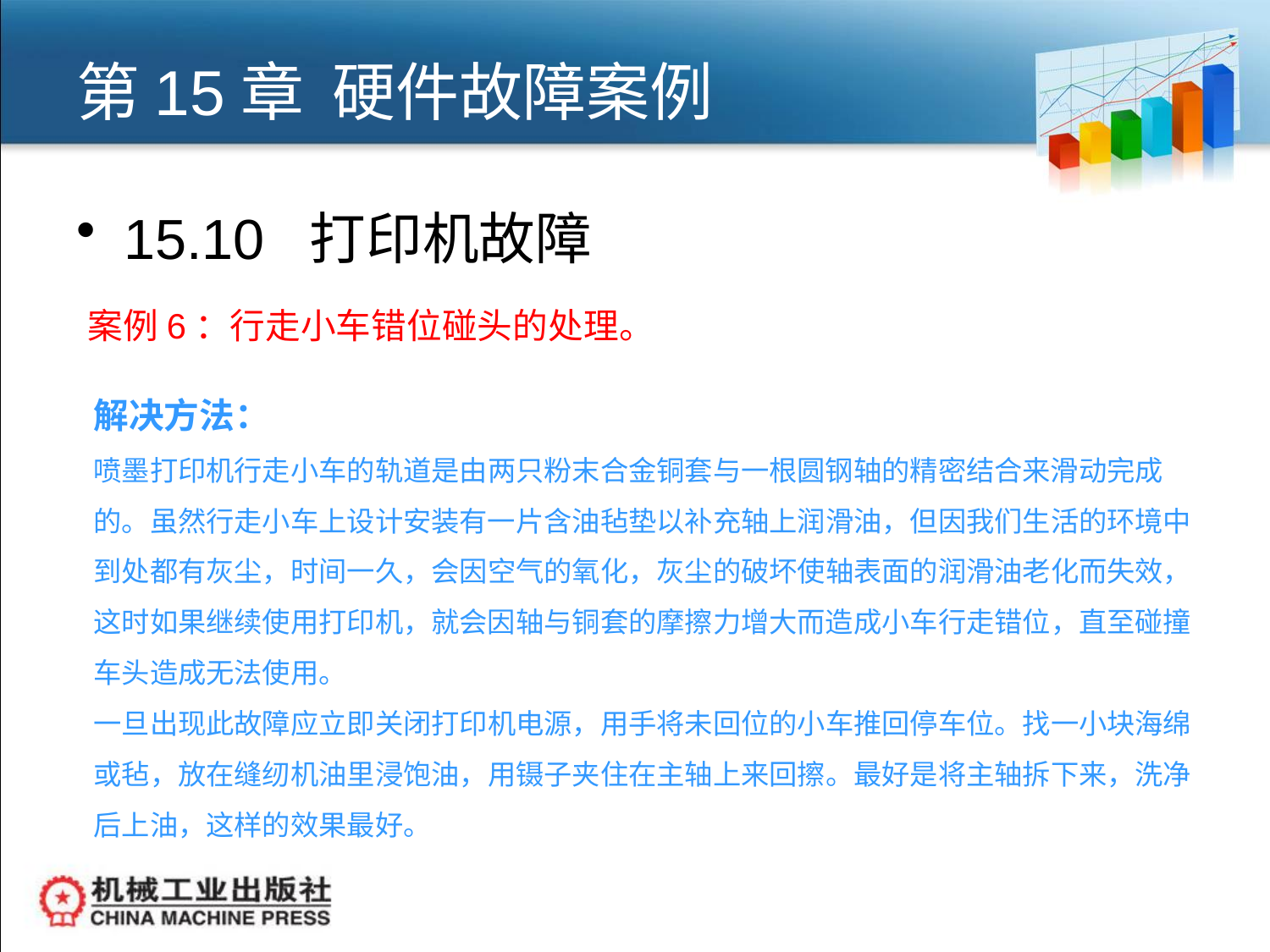

# 第15章  硬件故障案例
15.10  打印机故障
案例6：行走小车错位碰头的处理。
解决方法：
喷墨打印机行走小车的轨道是由两只粉末合金铜套与一根圆钢轴的精密结合来滑动完成的。虽然行走小车上设计安装有一片含油毡垫以补充轴上润滑油，但因我们生活的环境中到处都有灰尘，时间一久，会因空气的氧化，灰尘的破坏使轴表面的润滑油老化而失效，这时如果继续使用打印机，就会因轴与铜套的摩擦力增大而造成小车行走错位，直至碰撞车头造成无法使用。
一旦出现此故障应立即关闭打印机电源，用手将未回位的小车推回停车位。找一小块海绵或毡，放在缝纫机油里浸饱油，用镊子夹住在主轴上来回擦。最好是将主轴拆下来，洗净后上油，这样的效果最好。